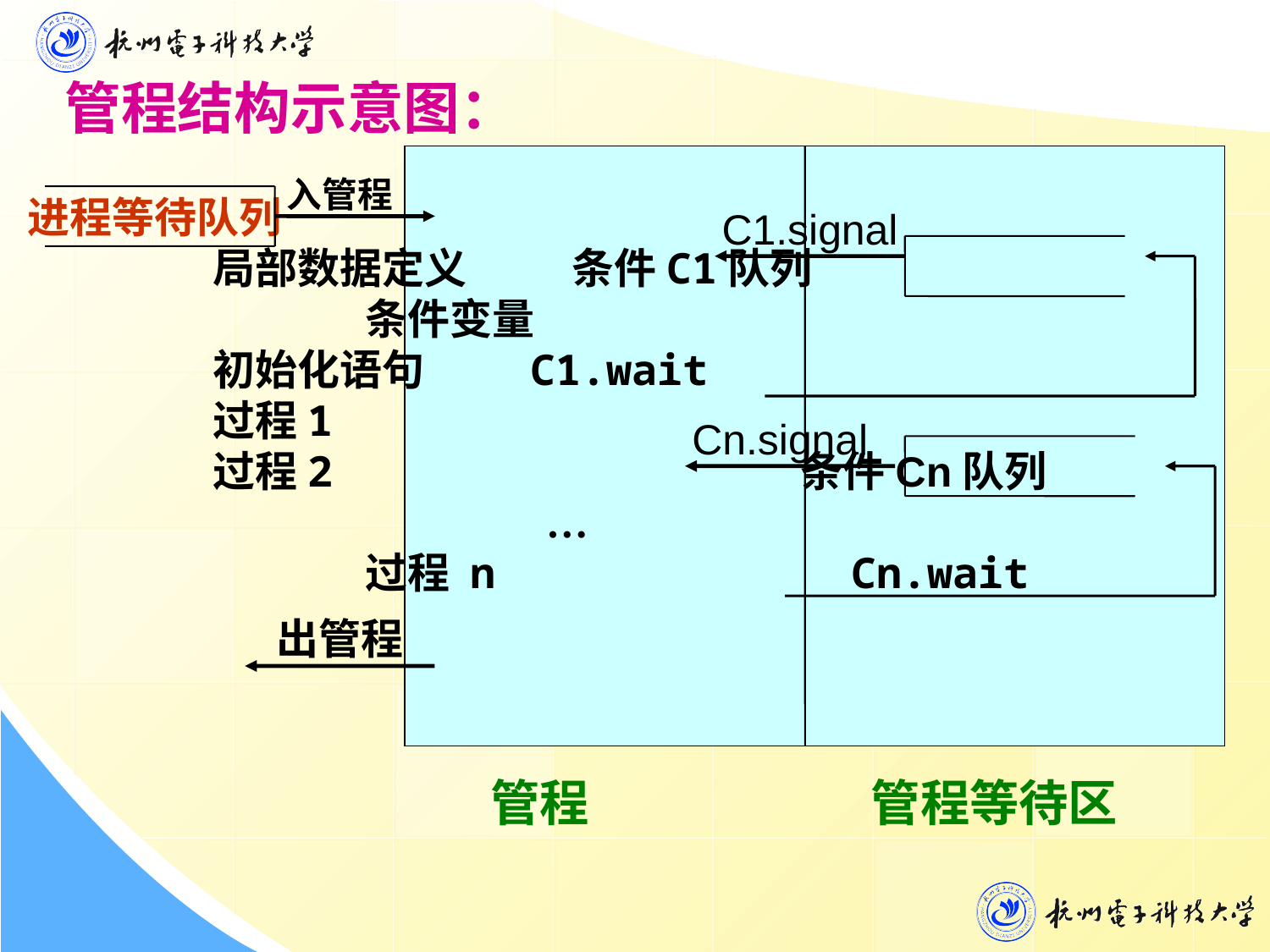

管程结构示意图：

 进程等待队列
                    局部数据定义           条件C1队列
                                    条件变量
                    初始化语句          C1.wait
                    过程1
                    过程2                  条件Cn队列
                     …
                                    过程 n              Cn.wait

入管程

C1.signal

Cn.signal

出管程

  管程
  管程等待区